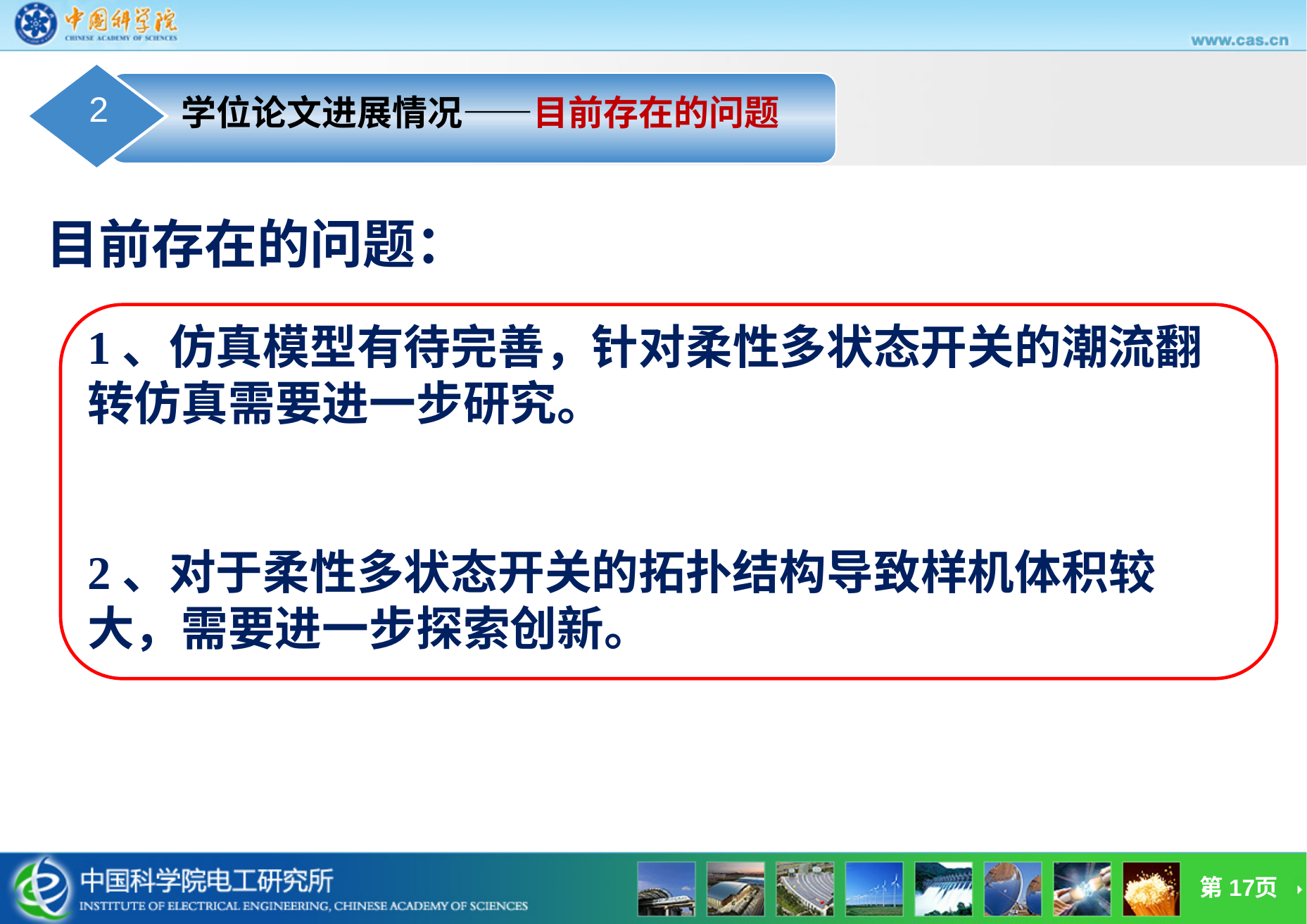

2
学位论文进展情况——目前存在的问题
# 目前存在的问题：

1、仿真模型有待完善，针对柔性多状态开关的潮流翻转仿真需要进一步研究。

2、对于柔性多状态开关的拓扑结构导致样机体积较大，需要进一步探索创新。
第17页